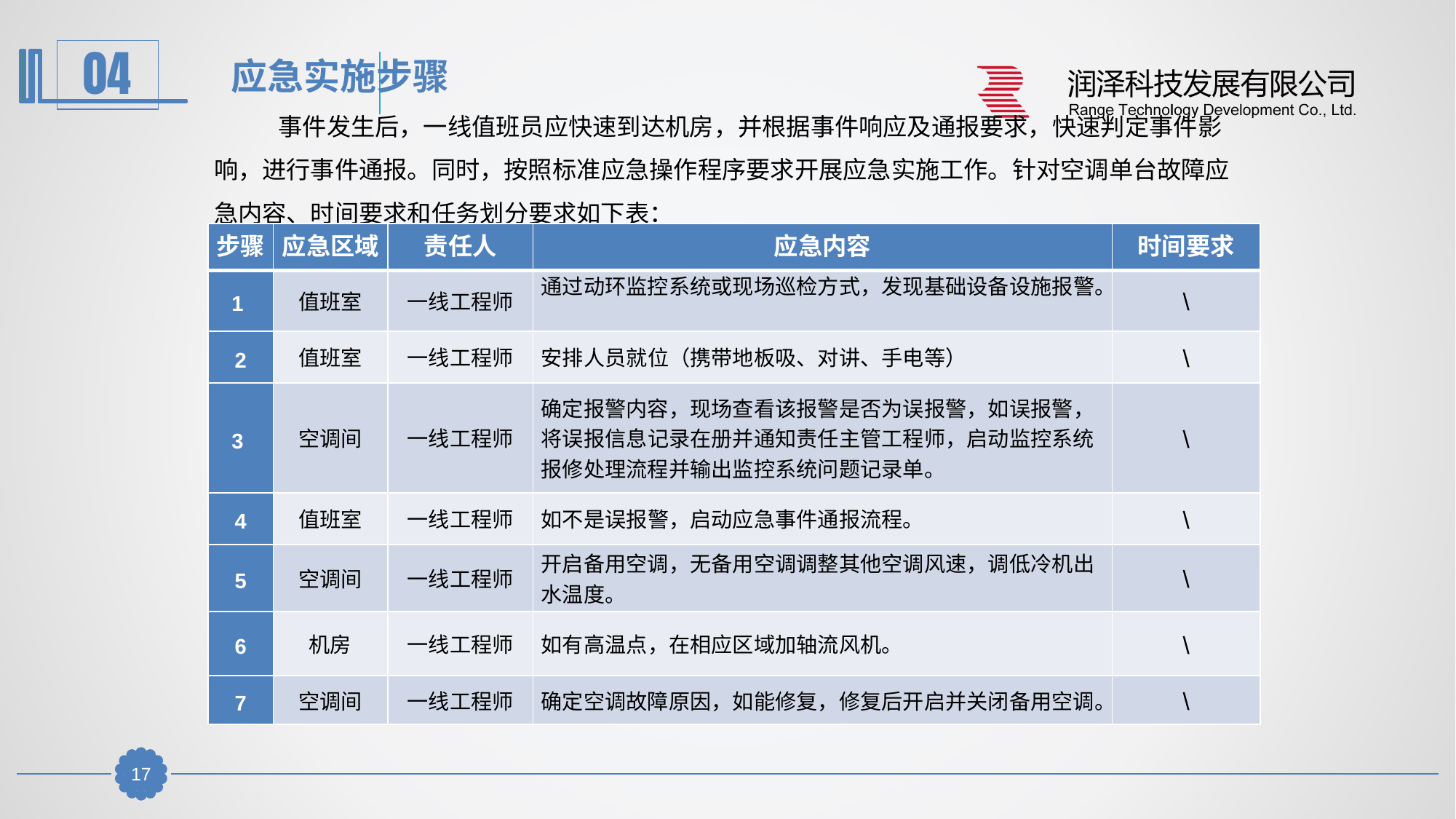

应急实施步骤
事件发生后，一线值班员应快速到达机房，并根据事件响应及通报要求，快速判定事件影响，进行事件通报。同时，按照标准应急操作程序要求开展应急实施工作。针对空调单台故障应急内容、时间要求和任务划分要求如下表：
| 步骤 | 应急区域 | 责任人 | 应急内容 | 时间要求 |
| --- | --- | --- | --- | --- |
| 1 | 值班室 | 一线工程师 | 通过动环监控系统或现场巡检方式，发现基础设备设施报警。 | \ |
| 2 | 值班室 | 一线工程师 | 安排人员就位（携带地板吸、对讲、手电等） | \ |
| 3 | 空调间 | 一线工程师 | 确定报警内容，现场查看该报警是否为误报警，如误报警，将误报信息记录在册并通知责任主管工程师，启动监控系统报修处理流程并输出监控系统问题记录单。 | \ |
| 4 | 值班室 | 一线工程师 | 如不是误报警，启动应急事件通报流程。 | \ |
| 5 | 空调间 | 一线工程师 | 开启备用空调，无备用空调调整其他空调风速，调低冷机出水温度。 | \ |
| 6 | 机房 | 一线工程师 | 如有高温点，在相应区域加轴流风机。 | \ |
| 7 | 空调间 | 一线工程师 | 确定空调故障原因，如能修复，修复后开启并关闭备用空调。 | \ |
17